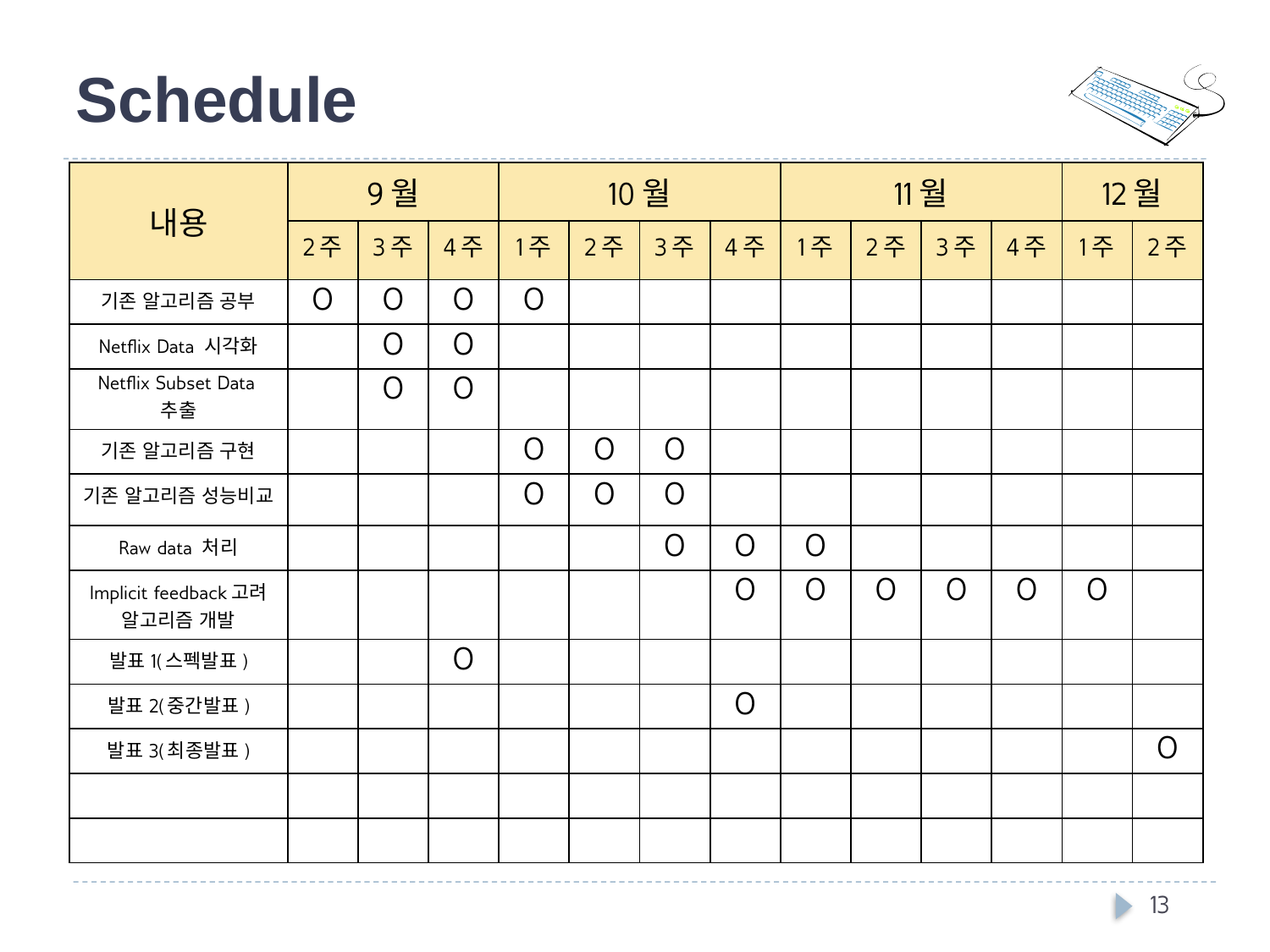

# Schedule
| 내용 | 9월 |  |  | 10월 |  |  |  | 11월 |  |  |  | 12월 |  |
| --- | --- | --- | --- | --- | --- | --- | --- | --- | --- | --- | --- | --- | --- |
|  | 2주 | 3주 | 4주 | 1주 | 2주 | 3주 | 4주 | 1주 | 2주 | 3주 | 4주 | 1주 | 2주 |
| 기존 알고리즘 공부 | O | O | O | O |  |  |  |  |  |  |  |  |  |
| Netflix Data 시각화 |  | O | O |  |  |  |  |  |  |  |  |  |  |
| Netflix Subset Data추출 |  | O | O |  |  |  |  |  |  |  |  |  |  |
| 기존 알고리즘 구현 |  |  |  | O | O | O |  |  |  |  |  |  |  |
| 기존 알고리즘 성능비교 |  |  |  | O | O | O |  |  |  |  |  |  |  |
| Raw data 처리 |  |  |  |  |  | O | O | O |  |  |  |  |  |
| Implicit feedback고려 알고리즘 개발 |  |  |  |  |  |  | O | O | O | O | O | O |  |
| 발표1(스펙발표) |  |  | O |  |  |  |  |  |  |  |  |  |  |
| 발표2(중간발표) |  |  |  |  |  |  | O |  |  |  |  |  |  |
| 발표3(최종발표) |  |  |  |  |  |  |  |  |  |  |  |  | O |
|  |  |  |  |  |  |  |  |  |  |  |  |  |  |
|  |  |  |  |  |  |  |  |  |  |  |  |  |  |
13